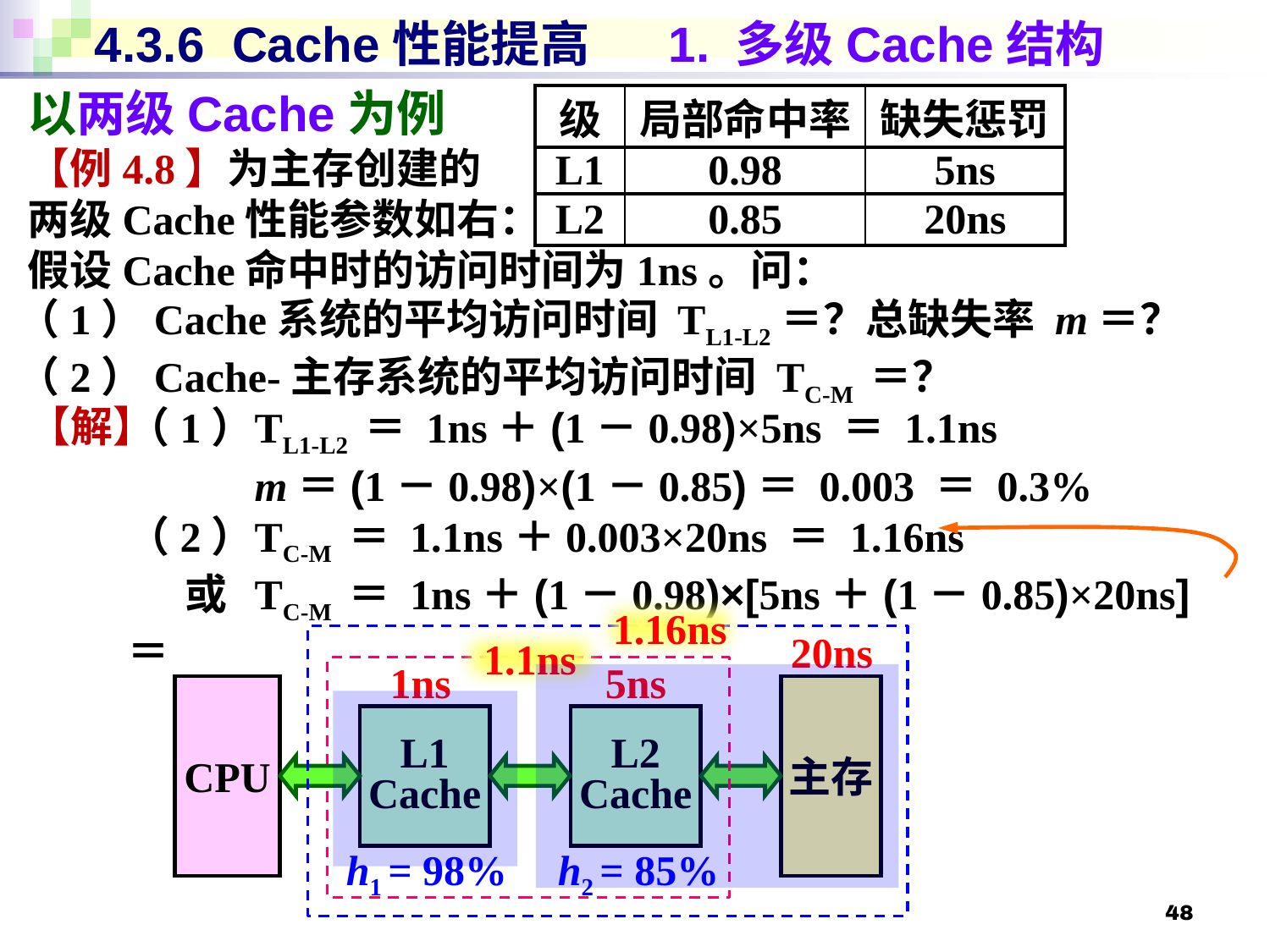

# 4.3.6  Cache性能提高      1. 多级Cache结构
以两级Cache为例
【例4.8】为主存创建的
两级Cache性能参数如右：
假设Cache命中时的访问时间为1ns。问：
| 级 | 局部命中率 | 缺失惩罚 |
| --- | --- | --- |
| L1 | 0.98 | 5ns |
| L2 | 0.85 | 20ns |
（1）Cache系统的平均访问时间 TL1-L2＝？总缺失率 m＝？
（2）Cache-主存系统的平均访问时间 TC-M ＝？
【解】
（1）	TL1-L2 ＝ 1ns＋(1－0.98)×5ns ＝ 1.1ns
	m＝(1－0.98)×(1－0.85)＝ 0.003‬ ＝ 0.3%
（2）	TC-M ＝ 1.1ns＋0.003×20ns ＝ 1.16ns
     或	TC-M ＝ 1ns＋(1－0.98)×[5ns＋(1－0.85)×20ns]＝

1.16ns
20ns
1.1ns

5ns
1ns

CPU
主存

L1
Cache
L2
Cache

h1 = 98%
h2 = 85%
48